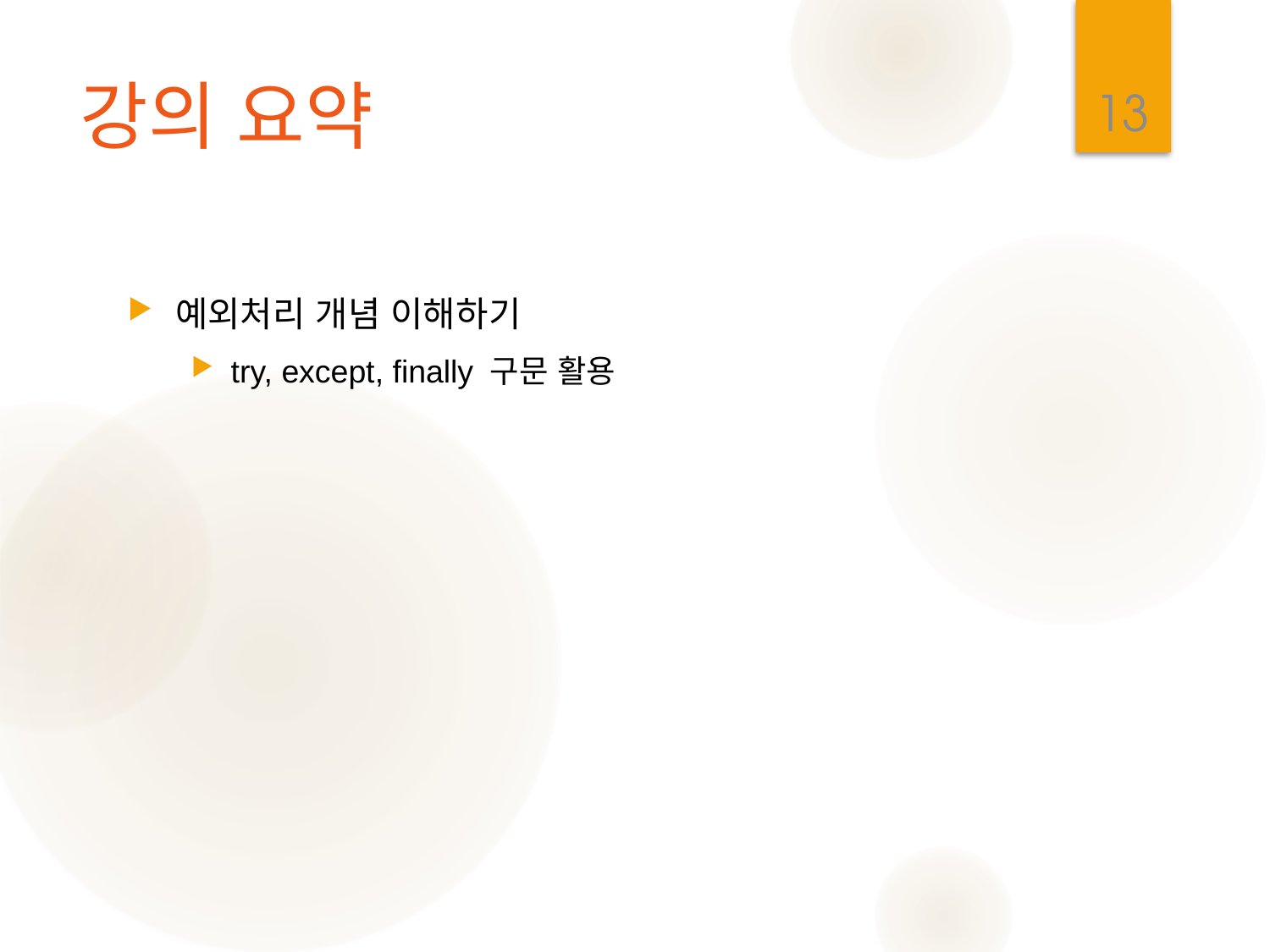

13
# 강의 요약
예외처리 개념 이해하기
try, except, finally 구문 활용